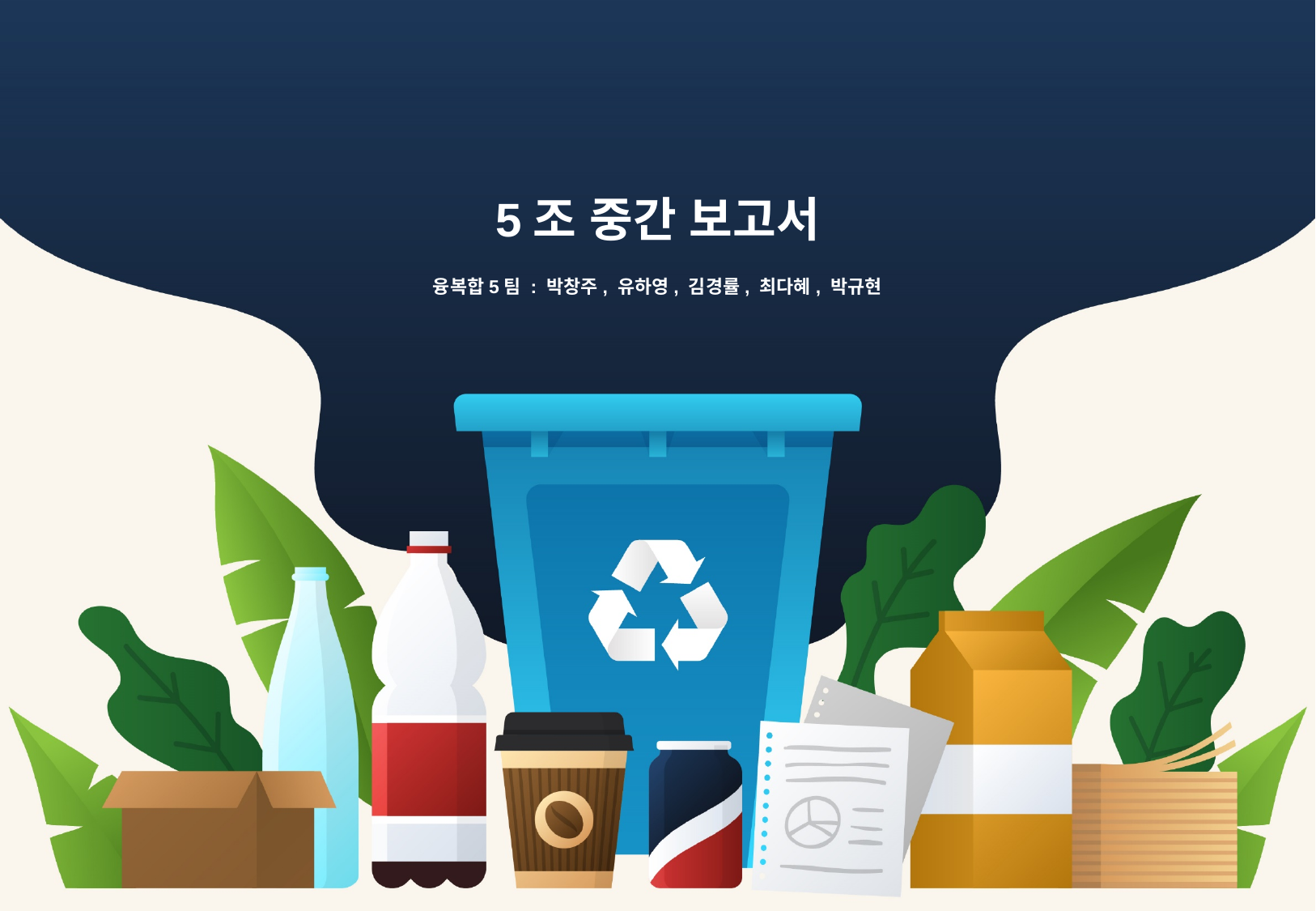

5조 중간 보고서
융복합5팀 : 박창주, 유하영, 김경률, 최다혜, 박규현